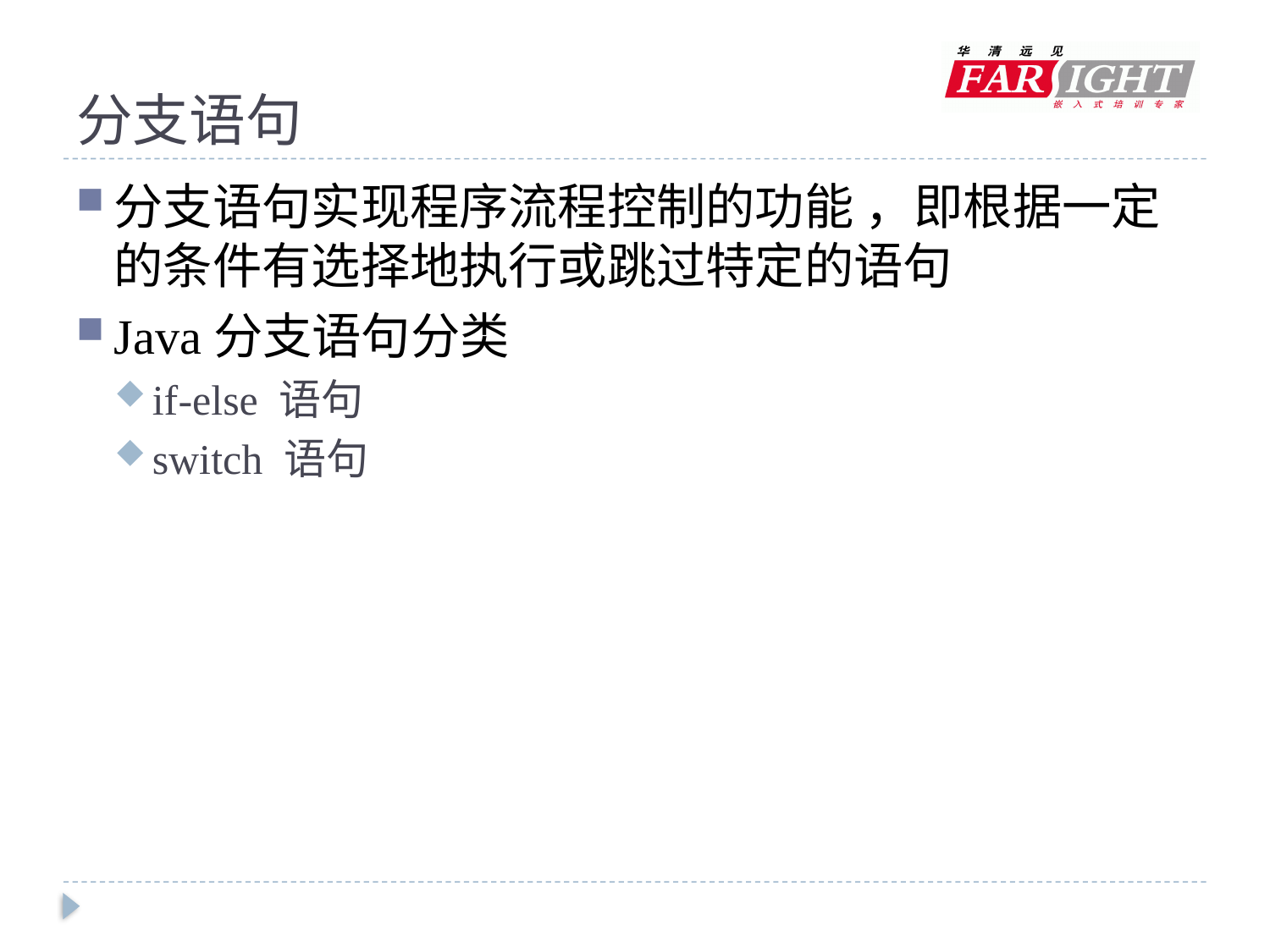

# 分支语句
分支语句实现程序流程控制的功能 ，即根据一定的条件有选择地执行或跳过特定的语句
Java分支语句分类
if-else 语句
switch 语句